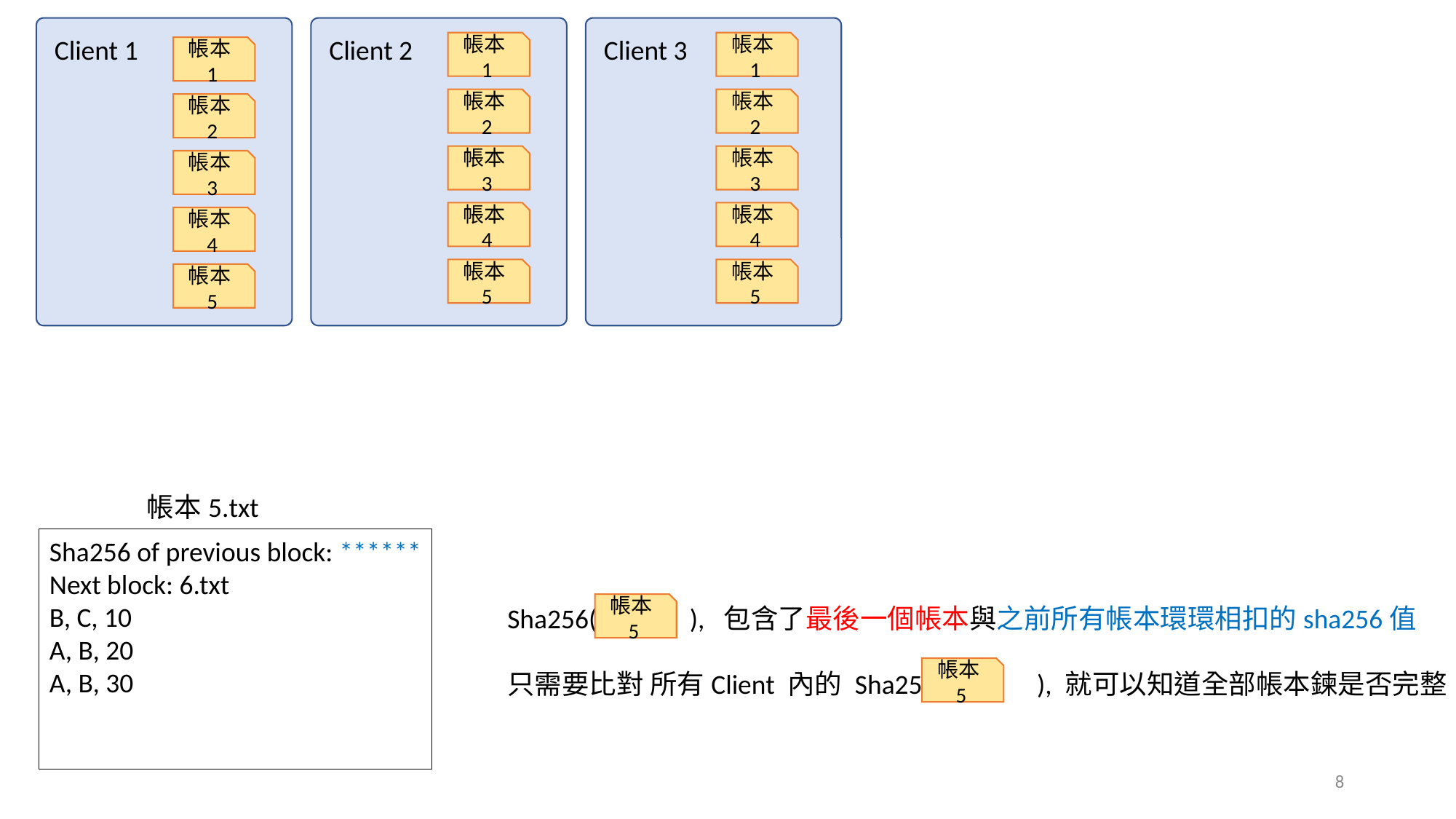

Client 1
Client 2
Client 3
帳本1
帳本1
帳本1
帳本2
帳本2
帳本2
帳本3
帳本3
帳本3
帳本4
帳本4
帳本4
帳本5
帳本5
帳本5
帳本5.txt
Sha256 of previous block: ******
Next block: 6.txt
B, C, 10
A, B, 20
A, B, 30

帳本5
Sha256(               ),  包含了最後一個帳本與之前所有帳本環環相扣的sha256值

只需要比對 所有Client 內的 Sha256(               ), 就可以知道全部帳本鍊是否完整
帳本5
8